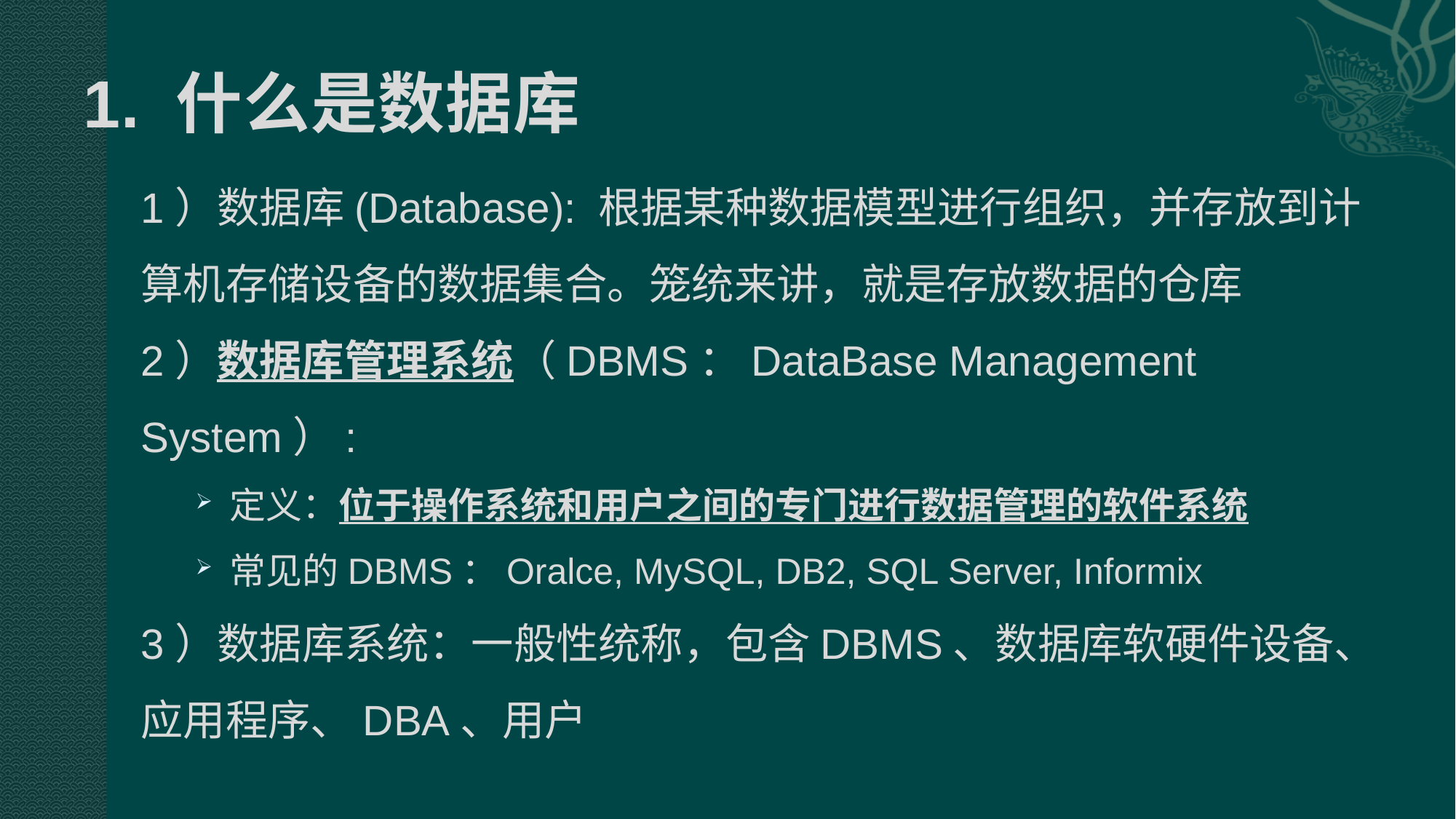

# 1. 什么是数据库
1）数据库(Database): 根据某种数据模型进行组织，并存放到计算机存储设备的数据集合。笼统来讲，就是存放数据的仓库
2）数据库管理系统（DBMS：DataBase Management System）:
 定义：位于操作系统和用户之间的专门进行数据管理的软件系统
 常见的DBMS：Oralce, MySQL, DB2, SQL Server, Informix
3）数据库系统：一般性统称，包含DBMS、数据库软硬件设备、应用程序、DBA、用户